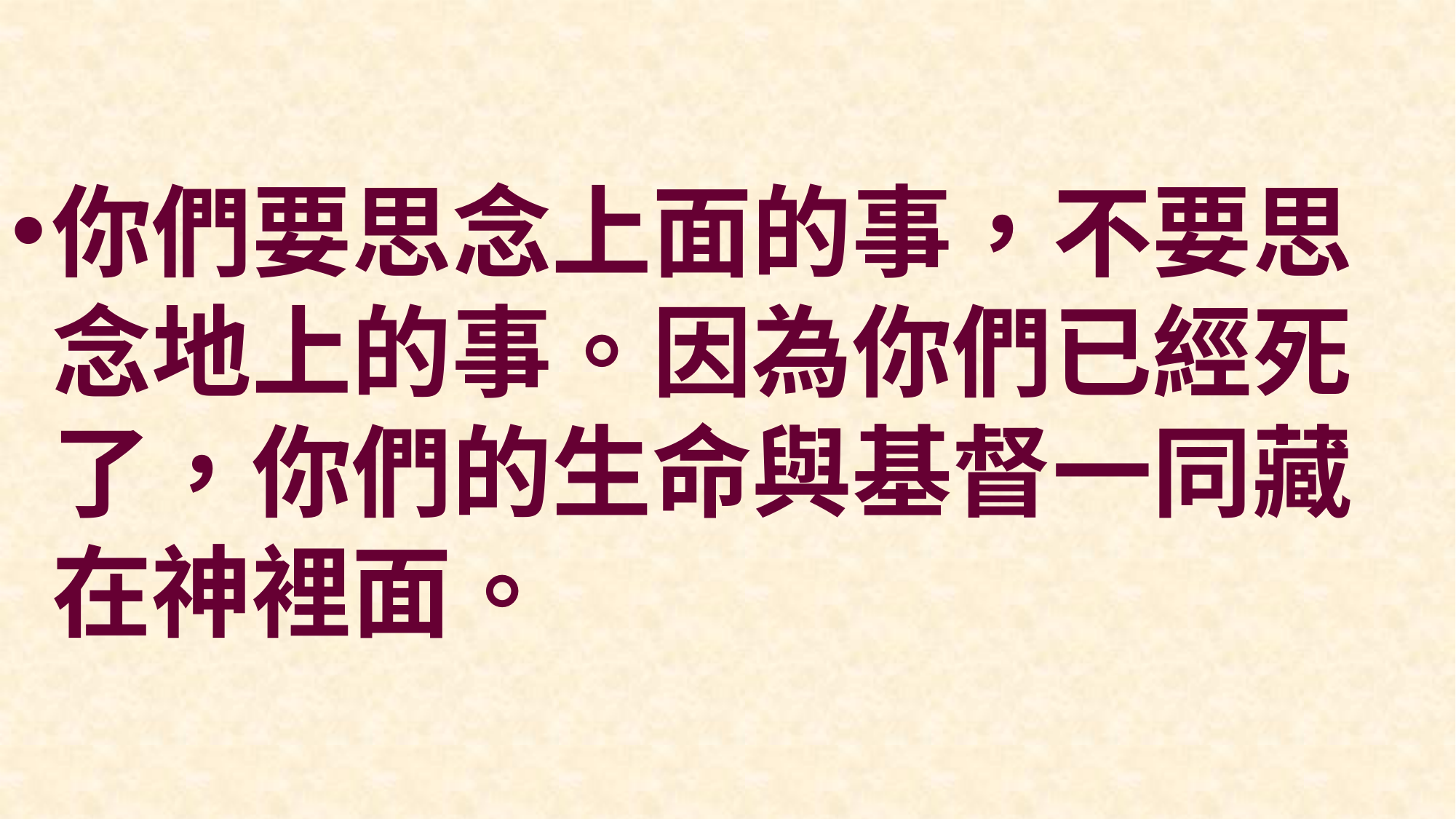

你們要思念上面的事，不要思念地上的事。因為你們已經死了，你們的生命與基督一同藏在神裡面。